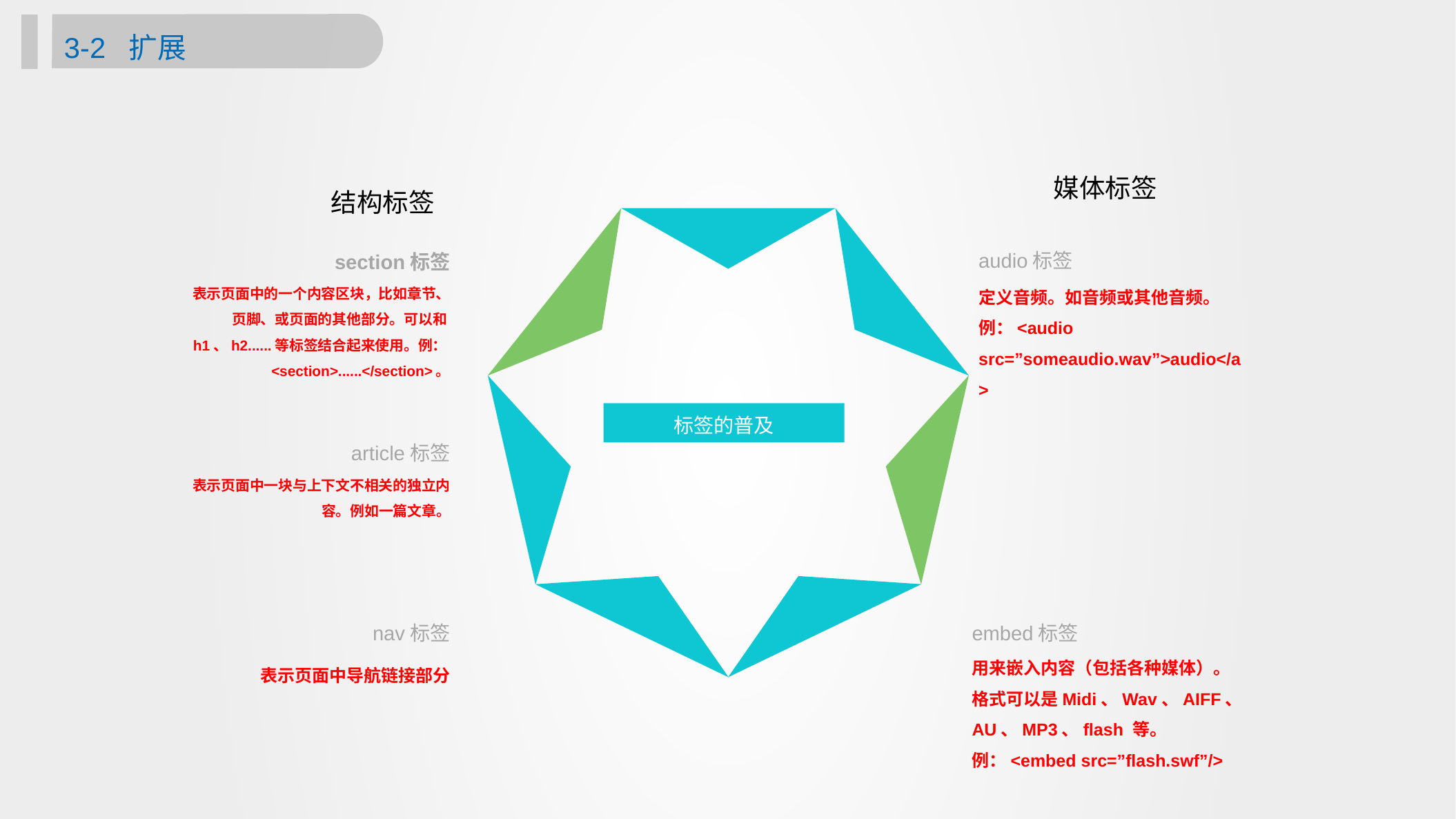

3-2  扩展
媒体标签
结构标签

audio标签
section标签
表示页面中的一个内容区块，比如章节、页脚、或页面的其他部分。可以和h1、h2......等标签结合起来使用。例：<section>......</section>。
定义音频。如音频或其他音频。
例：<audio src=”someaudio.wav”>audio</a>
标签的普及
article标签
表示页面中一块与上下文不相关的独立内容。例如一篇文章。
nav标签
embed标签
用来嵌入内容（包括各种媒体）。格式可以是Midi、Wav、AIFF、AU、MP3、flash 等。
例：<embed src=”flash.swf”/>
表示页面中导航链接部分